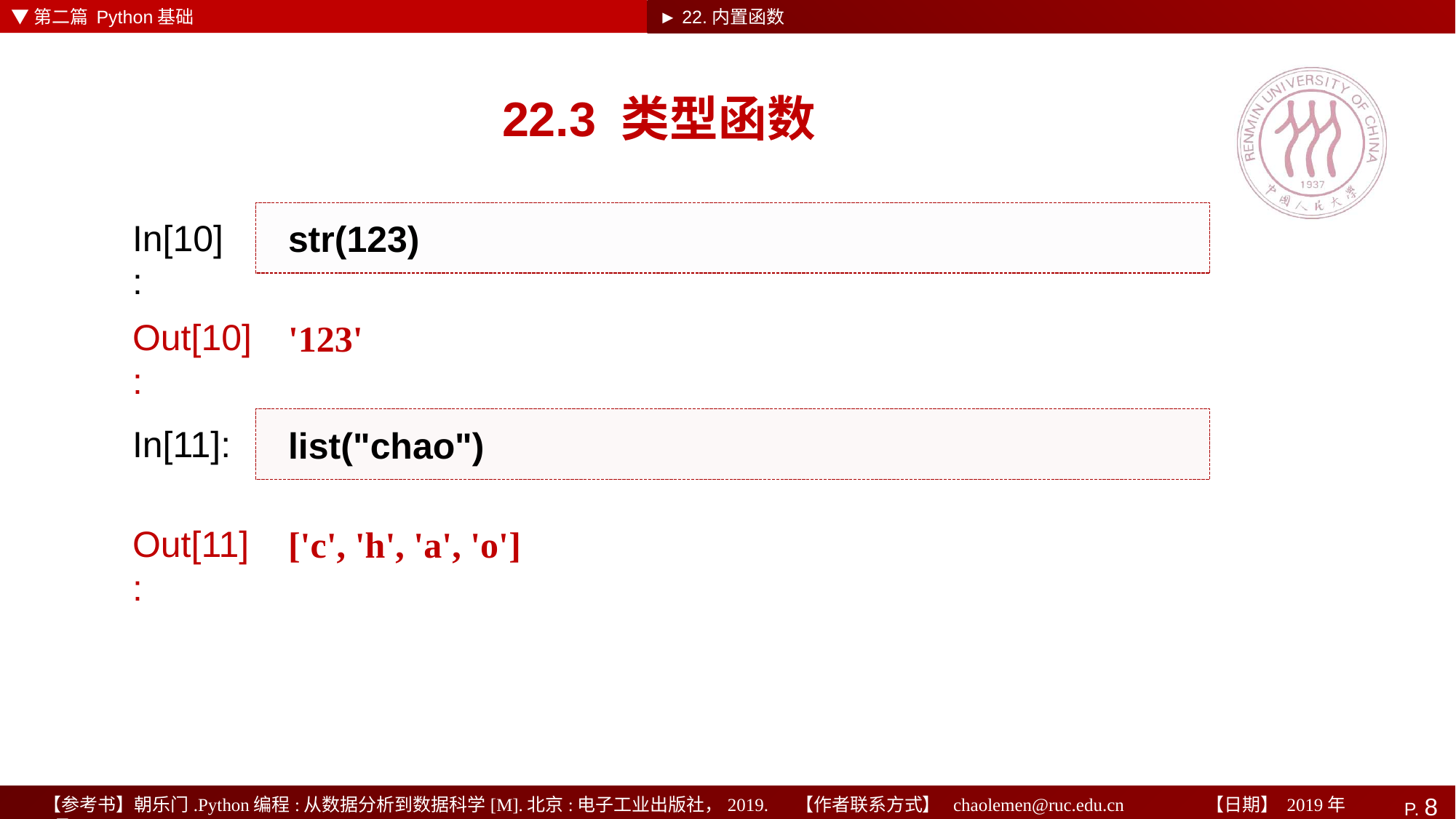

▼第二篇 Python基础
► 22.内置函数
# 22.3 类型函数
str(123)
In[10]:
'123'
Out[10]:
list("chao")
In[11]:
['c', 'h', 'a', 'o']
Out[11]: